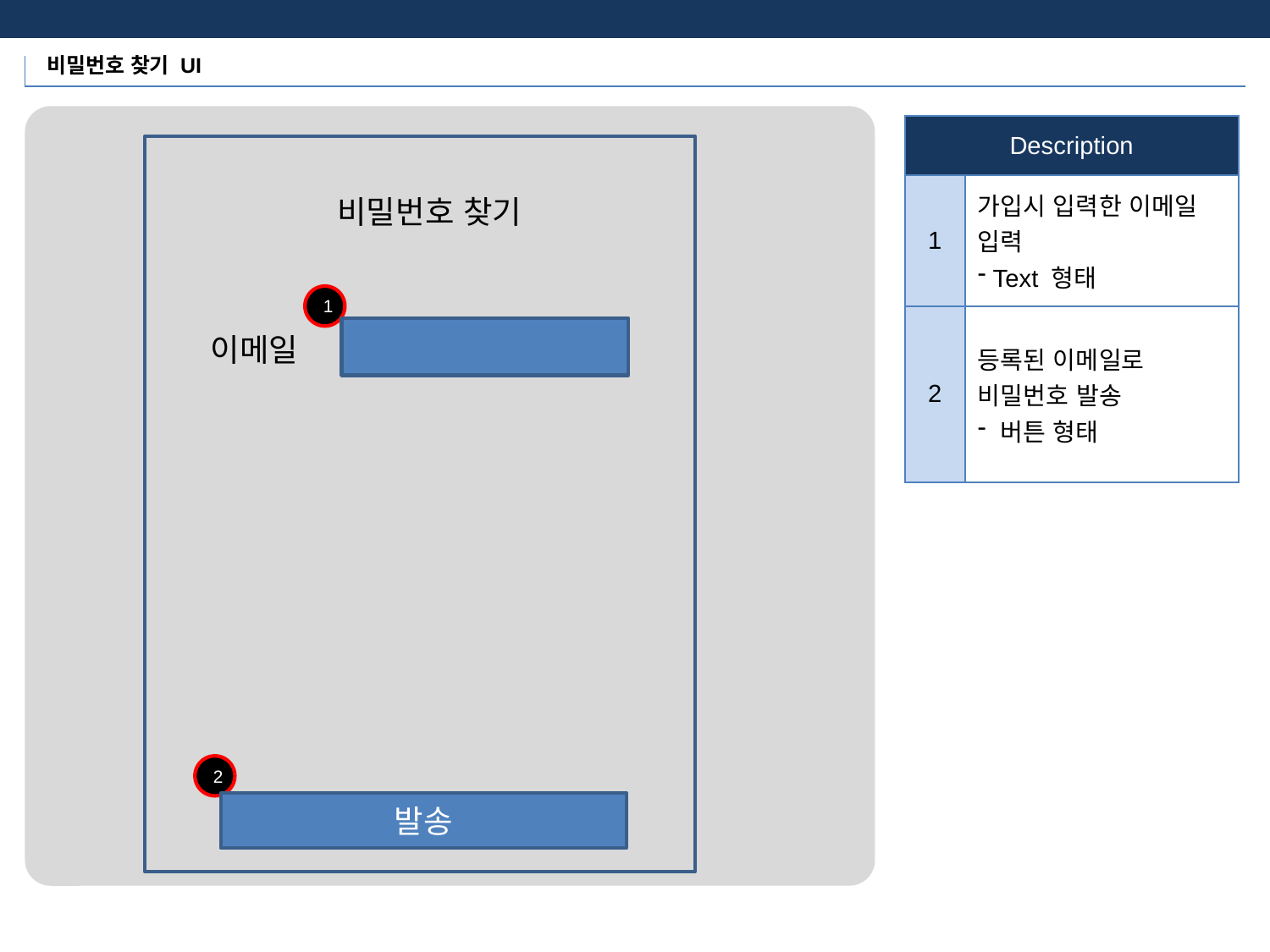

비밀번호 찾기 UI

| Description |  |
| --- | --- |
| 1 | 가입시 입력한 이메일 입력 Text 형태 |
| 2 | 등록된 이메일로 비밀번호 발송 버튼 형태 |

비밀번호 찾기

이메일
발송
1
2